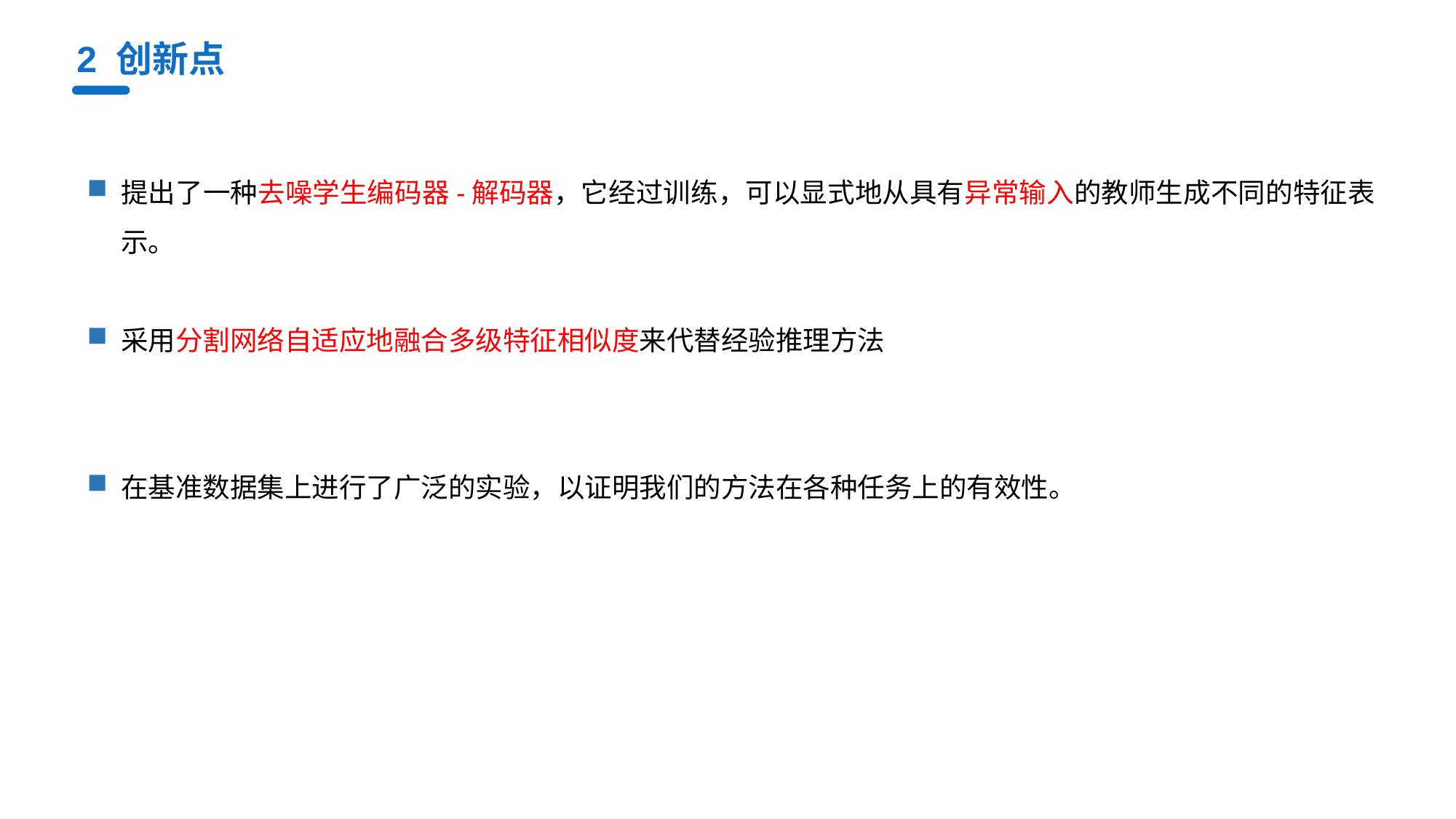

2 创新点

提出了一种去噪学生编码器-解码器，它经过训练，可以显式地从具有异常输入的教师生成不同的特征表示。

采用分割网络自适应地融合多级特征相似度来代替经验推理方法

在基准数据集上进行了广泛的实验，以证明我们的方法在各种任务上的有效性。